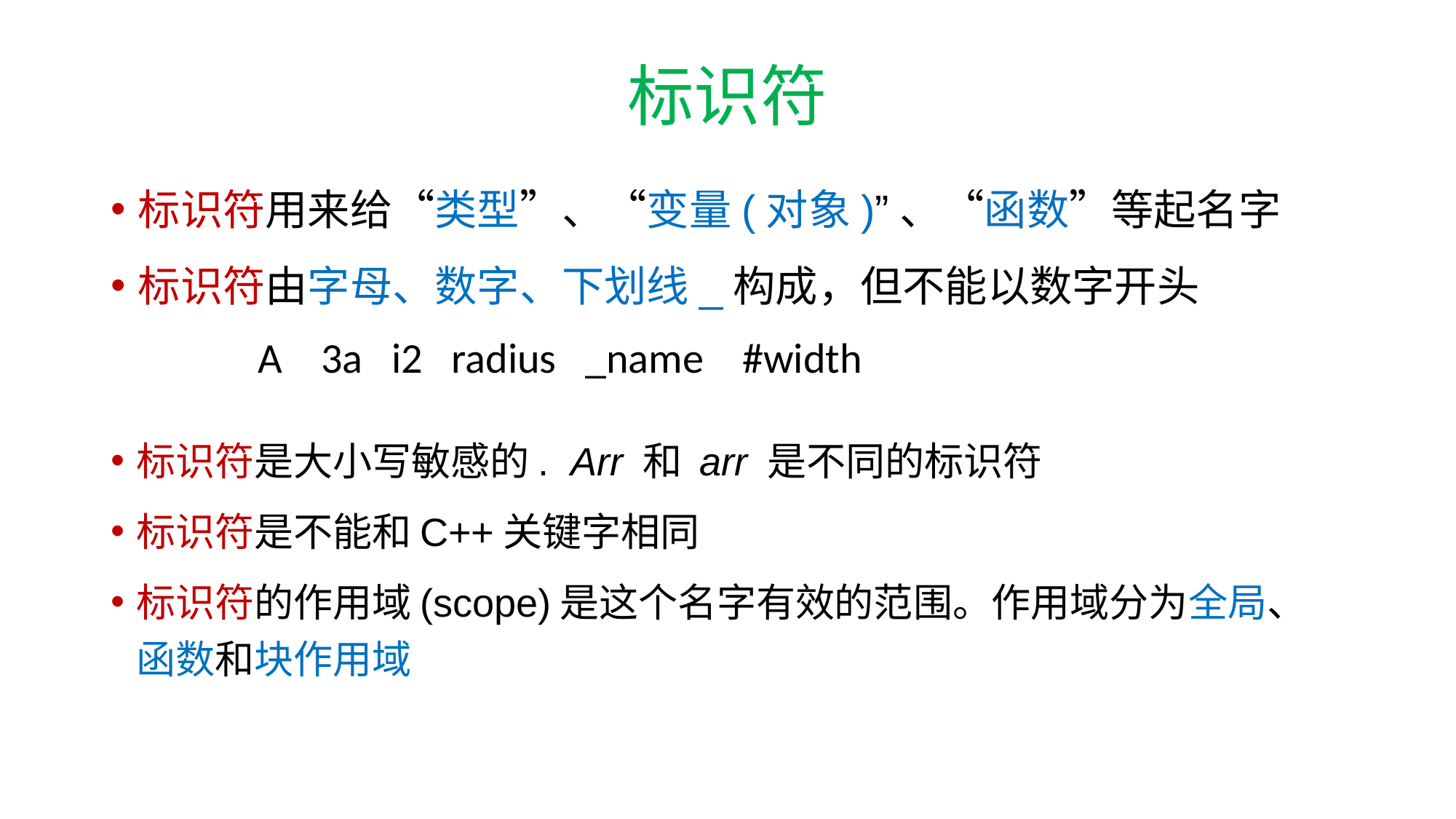

# 标识符
标识符用来给“类型”、“变量(对象)”、“函数”等起名字
标识符由字母、数字、下划线_构成，但不能以数字开头
A    3a   i2   radius   _name    #width
标识符是大小写敏感的.  Arr 和 arr 是不同的标识符
标识符是不能和C++关键字相同
标识符的作用域(scope)是这个名字有效的范围。作用域分为全局、函数和块作用域